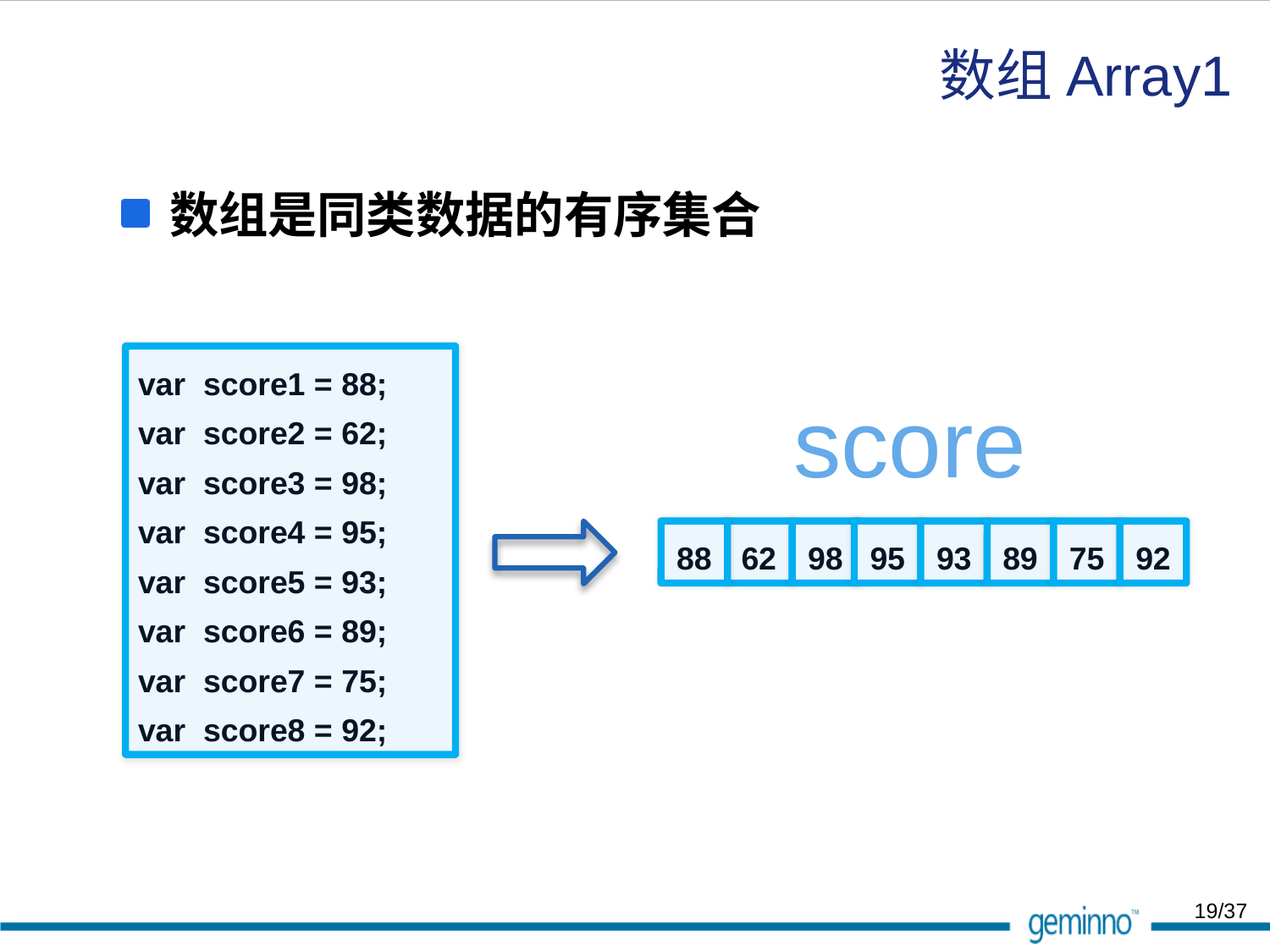

# 数组Array1
数组是同类数据的有序集合
var  score1 = 88;
var  score2 = 62;
var  score3 = 98;
var  score4 = 95;
var  score5 = 93;
var  score6 = 89;
var  score7 = 75;
var  score8 = 92;
score

88
92
75
89
93
95
98
62
19/37